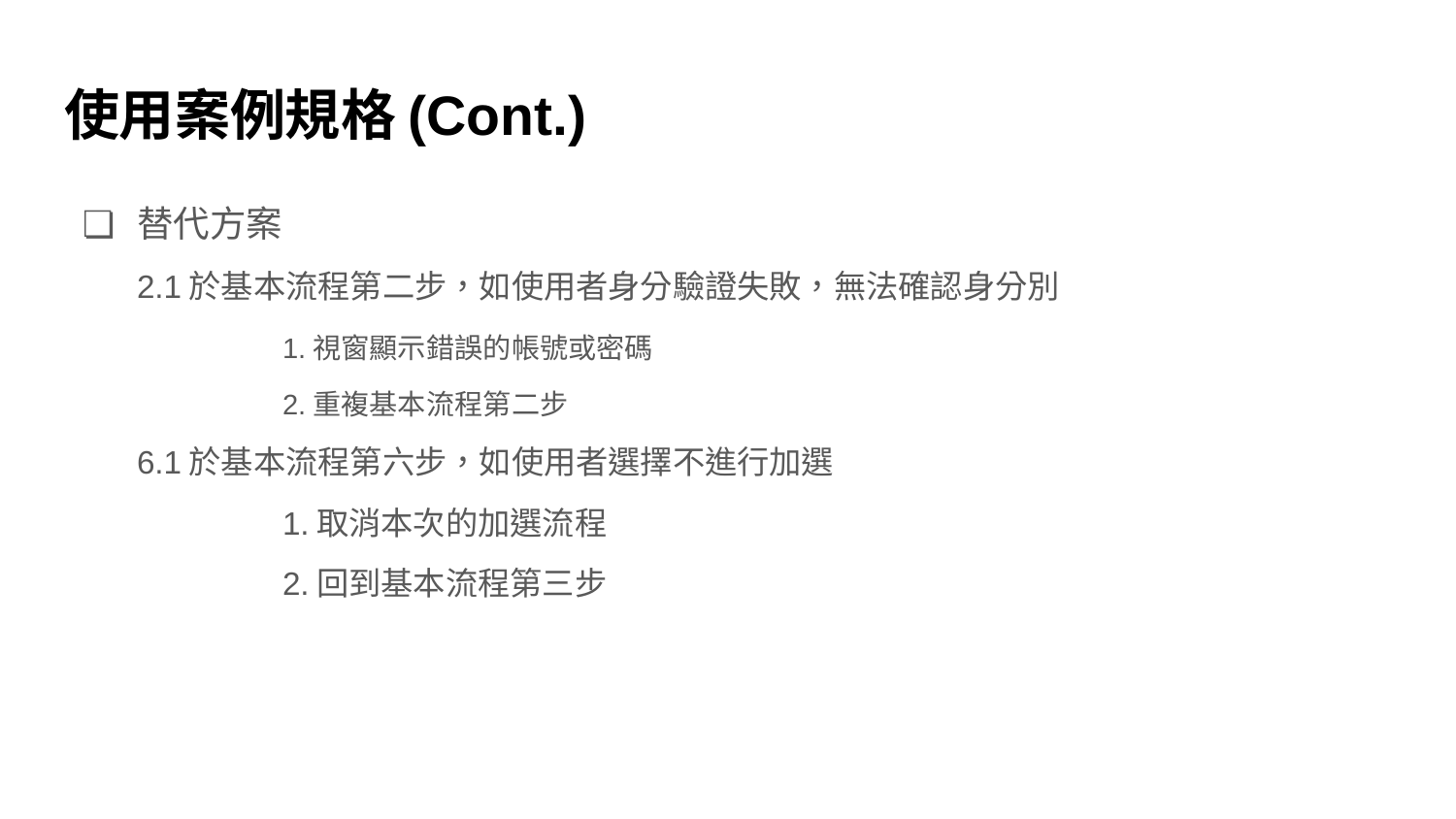

# 使用案例規格(Cont.)
替代方案
2.1於基本流程第二步，如使用者身分驗證失敗，無法確認身分別
	1.視窗顯示錯誤的帳號或密碼
	2.重複基本流程第二步
6.1於基本流程第六步，如使用者選擇不進行加選
	1.取消本次的加選流程
	2.回到基本流程第三步